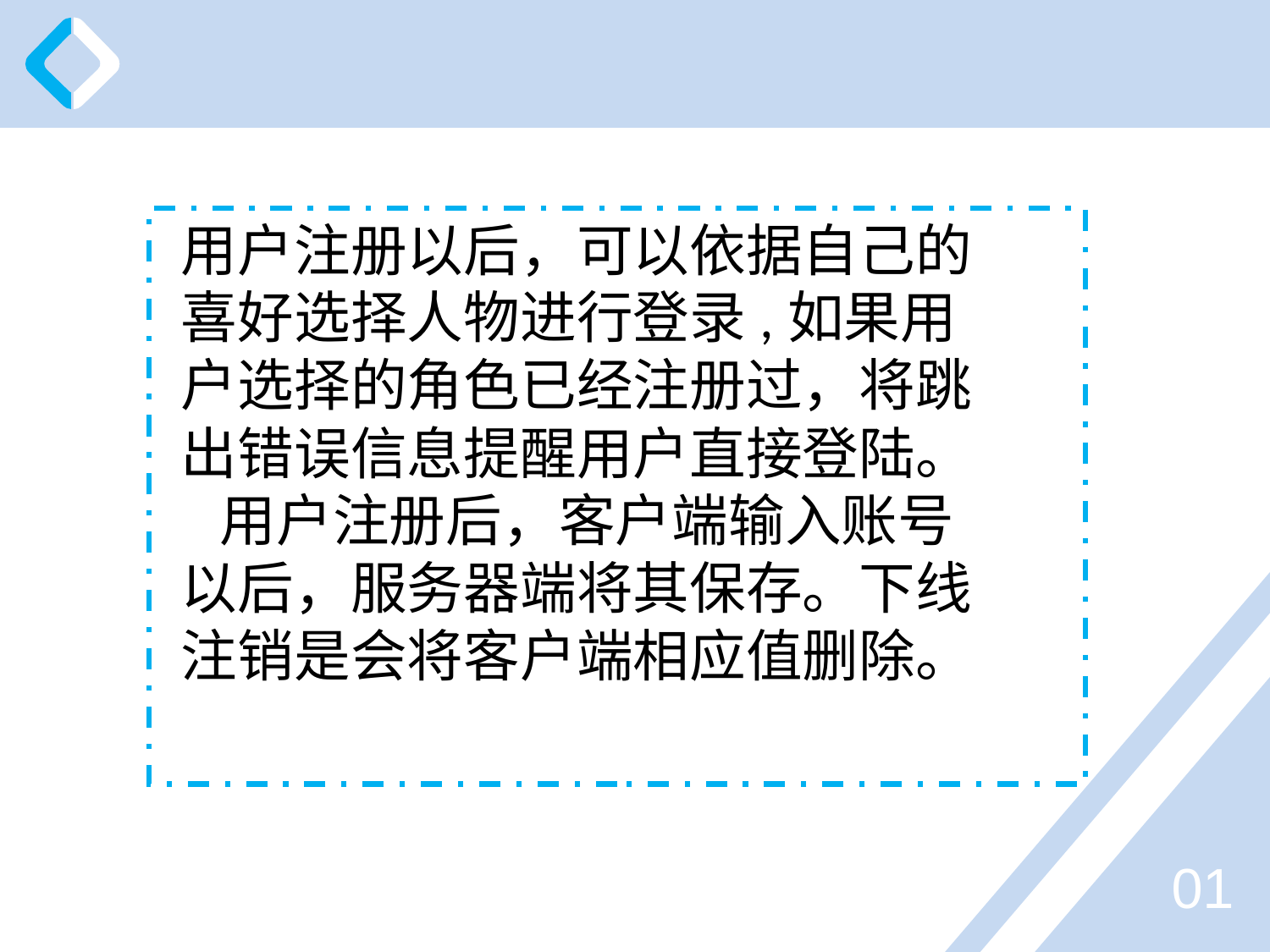

用户注册以后，可以依据自己的喜好选择人物进行登录,如果用户选择的角色已经注册过，将跳出错误信息提醒用户直接登陆。
  用户注册后，客户端输入账号以后，服务器端将其保存。下线注销是会将客户端相应值删除。

01